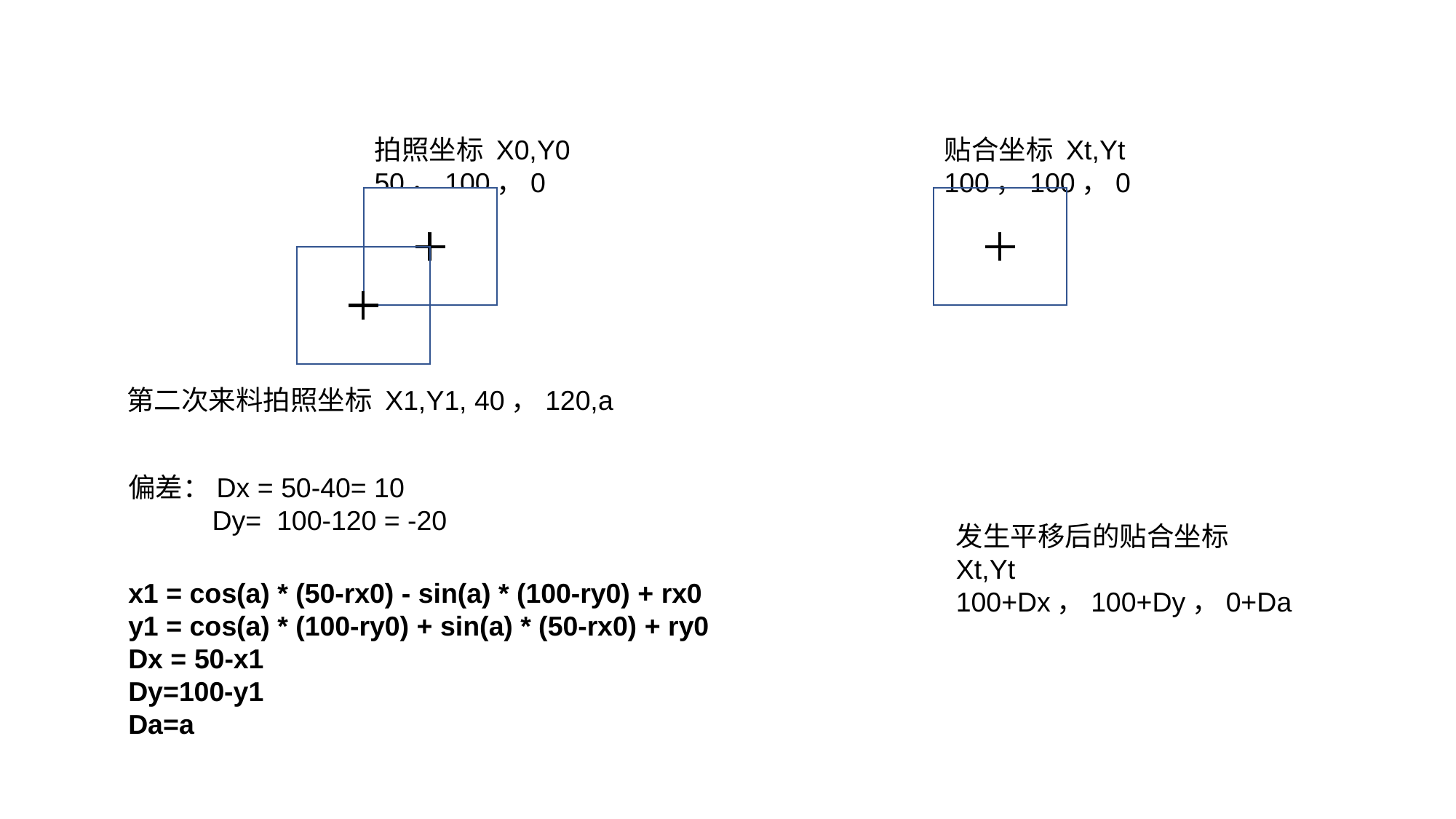

拍照坐标 X0,Y0   50，100，0
贴合坐标 Xt,Yt   100，100，0

第二次来料拍照坐标 X1,Y1, 40，120,a
偏差：Dx = 50-40= 10
           Dy=  100-120 = -20
发生平移后的贴合坐标 Xt,Yt   100+Dx，100+Dy，0+Da
x1 = cos(a) * (50-rx0) - sin(a) * (100-ry0) + rx0
y1 = cos(a) * (100-ry0) + sin(a) * (50-rx0) + ry0
Dx = 50-x1
Dy=100-y1
Da=a